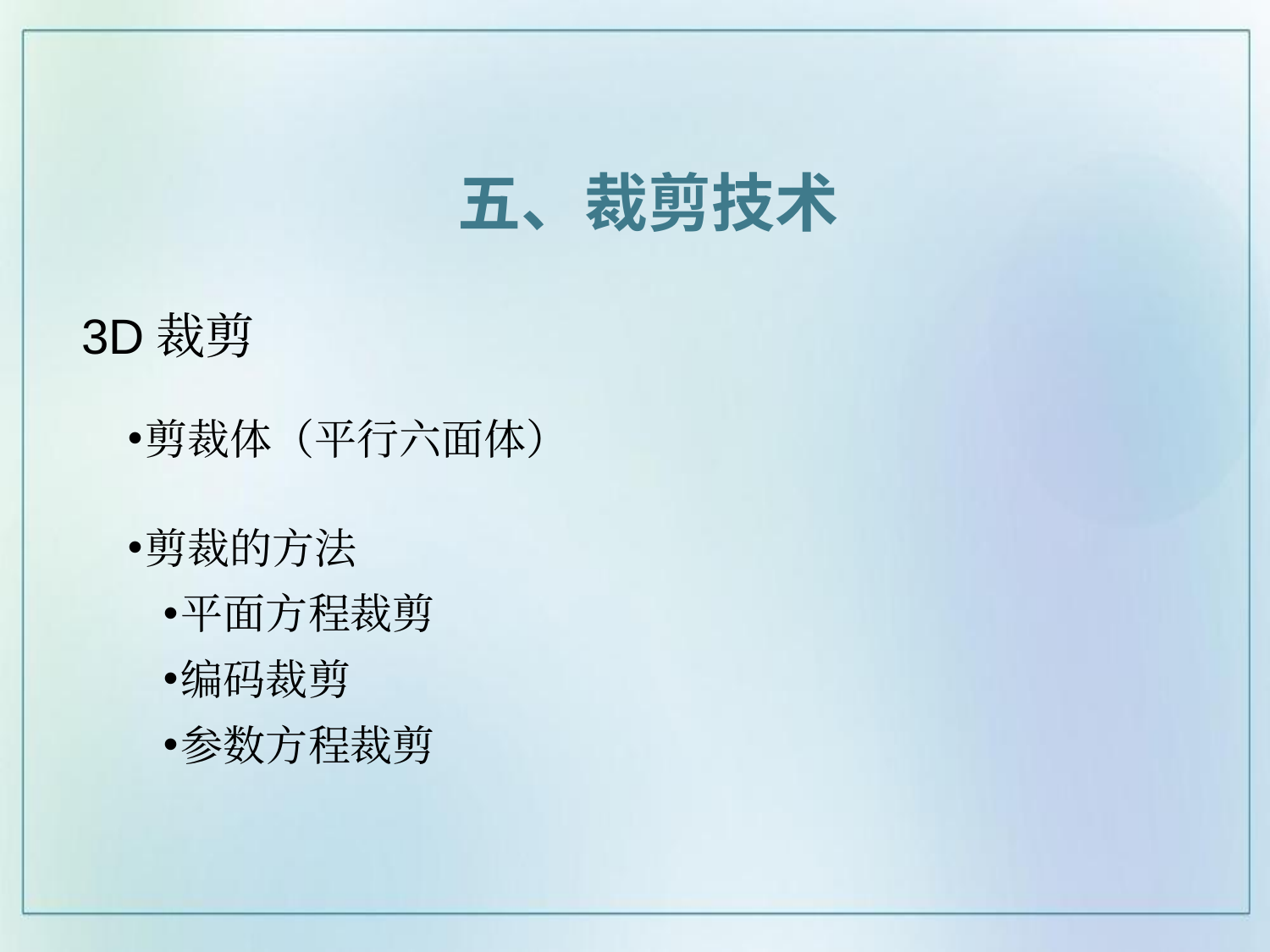

五、裁剪技术
# 3D裁剪
剪裁体（平行六面体）
剪裁的方法
平面方程裁剪
编码裁剪
参数方程裁剪